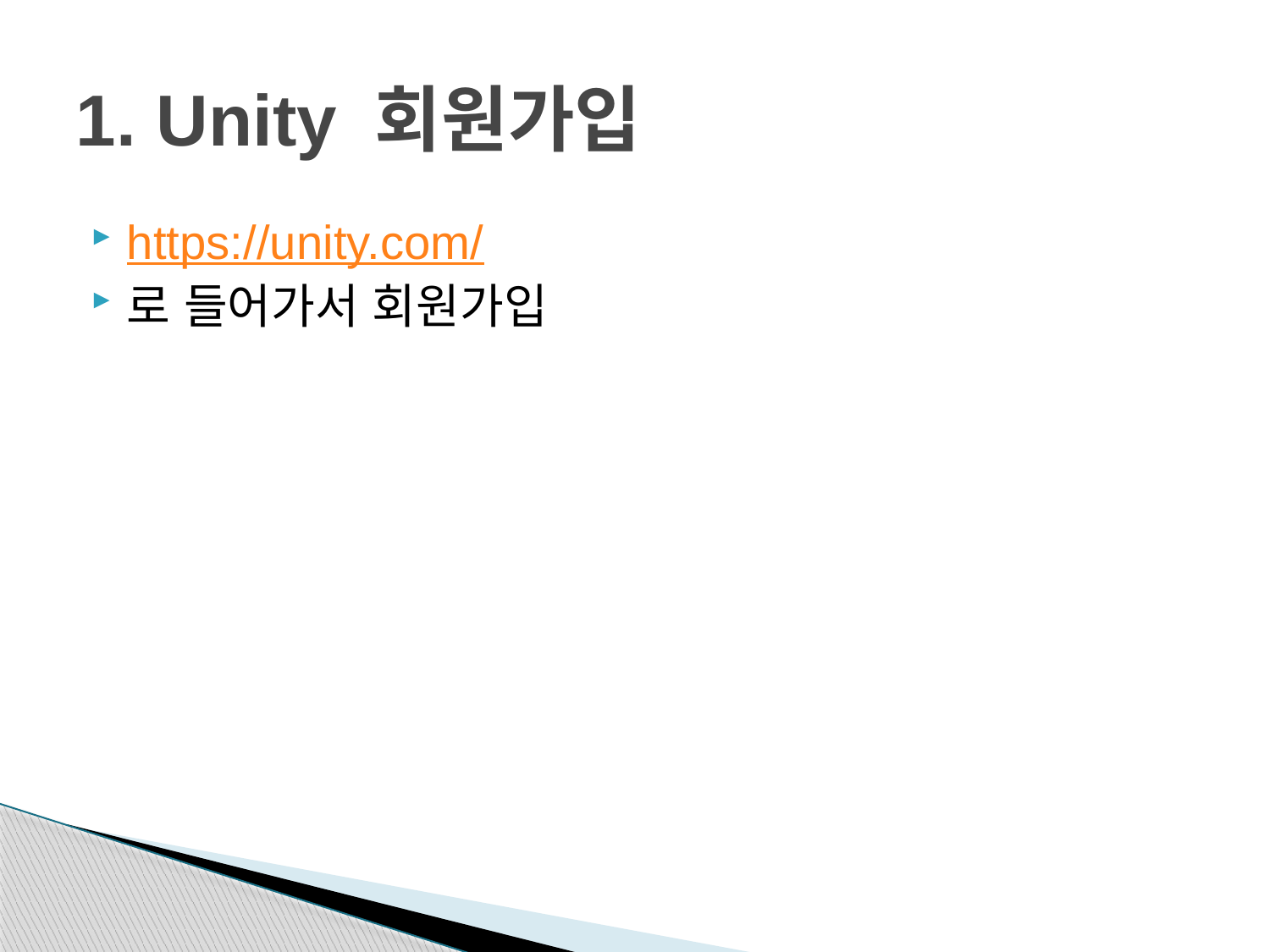

# 1. Unity 회원가입
https://unity.com/
로 들어가서 회원가입